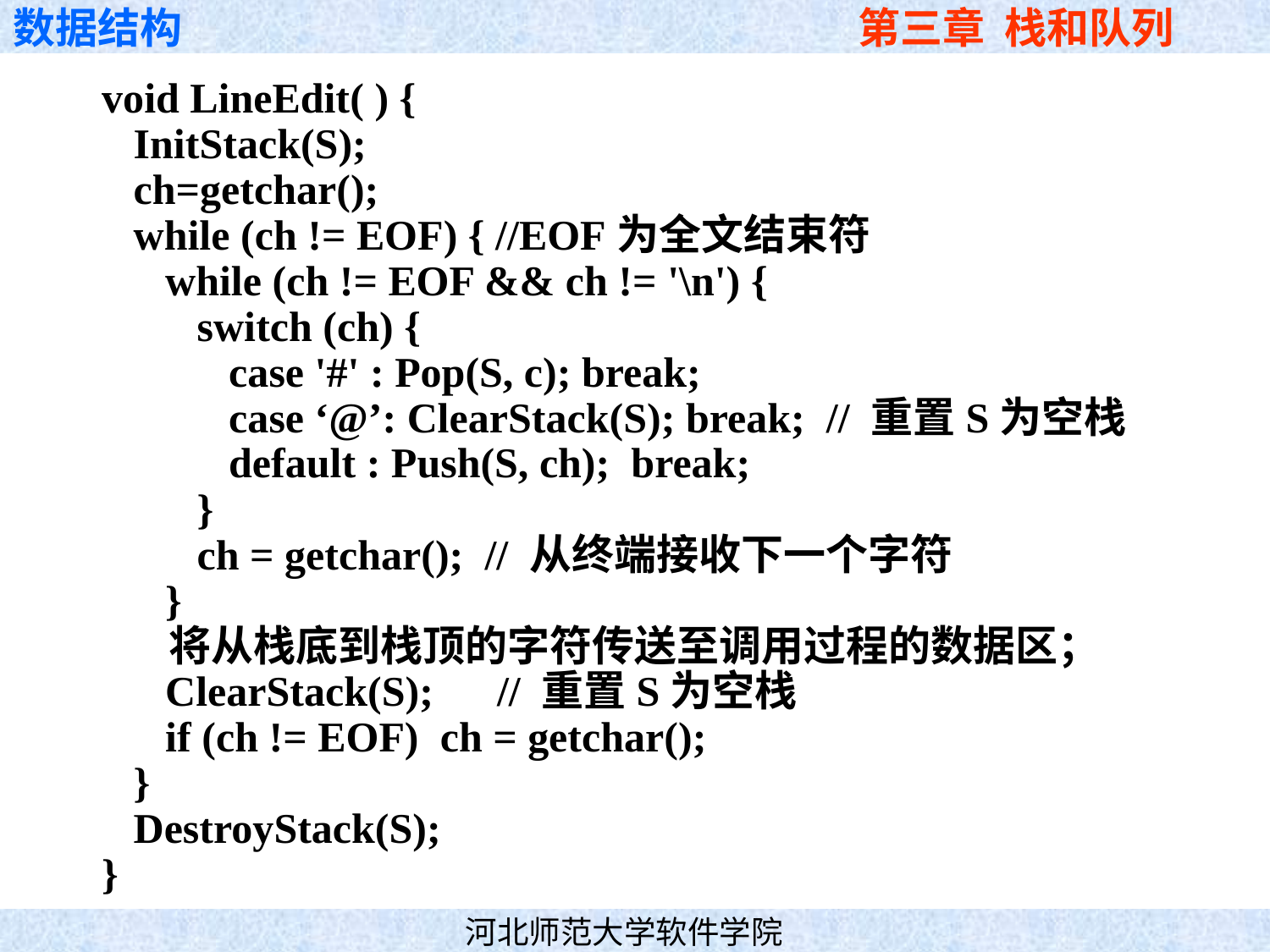

void LineEdit( ) {
   InitStack(S);
   ch=getchar();
   while (ch != EOF) { //EOF为全文结束符
      while (ch != EOF && ch != '\n') {
         switch (ch) {
            case '#' : Pop(S, c); break;
            case ‘@’: ClearStack(S); break;  // 重置S为空栈
            default : Push(S, ch);  break;
         }
         ch = getchar();  // 从终端接收下一个字符
      }
      将从栈底到栈顶的字符传送至调用过程的数据区；
      ClearStack(S);      // 重置S为空栈
      if (ch != EOF)  ch = getchar();
   }
   DestroyStack(S);
}